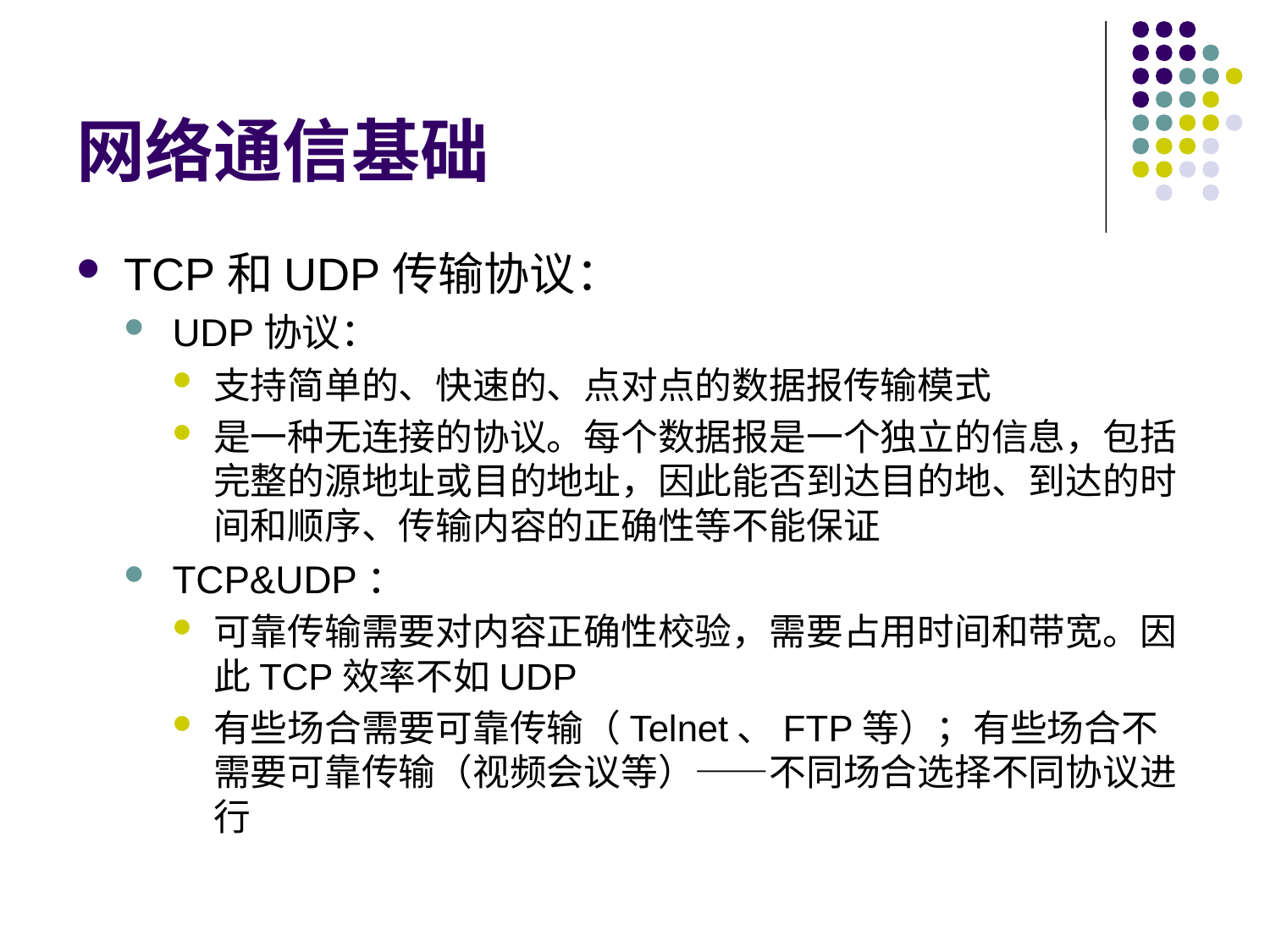

# 网络通信基础
TCP和UDP传输协议：
UDP协议：
支持简单的、快速的、点对点的数据报传输模式
是一种无连接的协议。每个数据报是一个独立的信息，包括完整的源地址或目的地址，因此能否到达目的地、到达的时间和顺序、传输内容的正确性等不能保证
TCP&UDP：
可靠传输需要对内容正确性校验，需要占用时间和带宽。因此TCP效率不如UDP
有些场合需要可靠传输（Telnet、FTP等）；有些场合不需要可靠传输（视频会议等）——不同场合选择不同协议进行